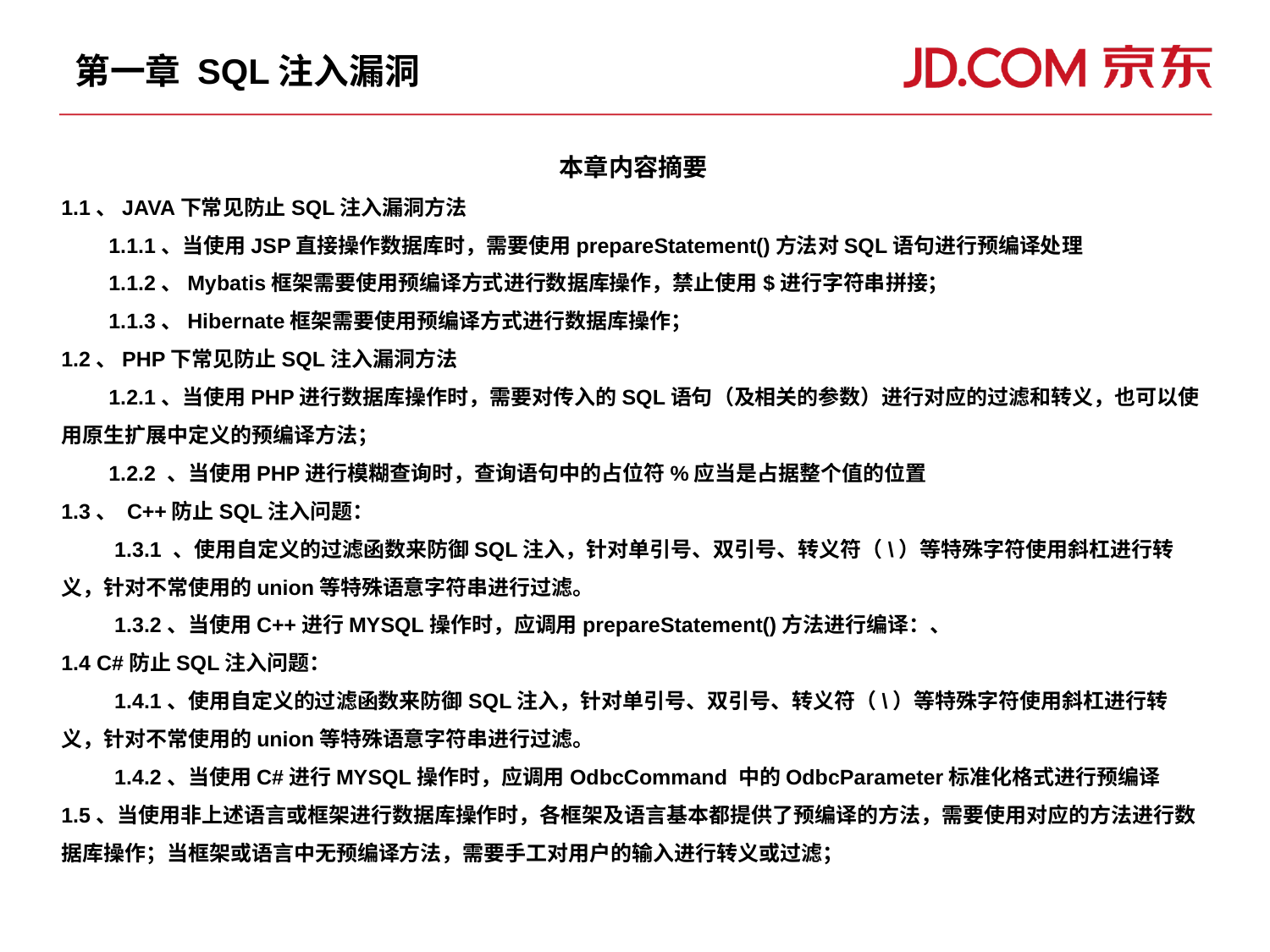

# 第一章 SQL注入漏洞

本章内容摘要
1.1、JAVA下常见防止SQL注入漏洞方法
        1.1.1、当使用JSP直接操作数据库时，需要使用prepareStatement()方法对SQL语句进行预编译处理
        1.1.2、Mybatis框架需要使用预编译方式进行数据库操作，禁止使用$进行字符串拼接；
        1.1.3、Hibernate框架需要使用预编译方式进行数据库操作；
1.2、PHP下常见防止SQL注入漏洞方法
        1.2.1、当使用PHP进行数据库操作时，需要对传入的SQL语句（及相关的参数）进行对应的过滤和转义，也可以使用原生扩展中定义的预编译方法；
        1.2.2 、当使用PHP进行模糊查询时，查询语句中的占位符%应当是占据整个值的位置
1.3、 C++防止SQL注入问题：
         1.3.1 、使用自定义的过滤函数来防御SQL注入，针对单引号、双引号、转义符（\）等特殊字符使用斜杠进行转义，针对不常使用的union等特殊语意字符串进行过滤。
         1.3.2、当使用C++进行MYSQL操作时，应调用prepareStatement()方法进行编译：、
1.4 C#防止SQL注入问题：
         1.4.1、使用自定义的过滤函数来防御SQL注入，针对单引号、双引号、转义符（\）等特殊字符使用斜杠进行转义，针对不常使用的union等特殊语意字符串进行过滤。
         1.4.2、当使用C#进行MYSQL操作时，应调用OdbcCommand 中的OdbcParameter标准化格式进行预编译
1.5、当使用非上述语言或框架进行数据库操作时，各框架及语言基本都提供了预编译的方法，需要使用对应的方法进行数据库操作；当框架或语言中无预编译方法，需要手工对用户的输入进行转义或过滤；